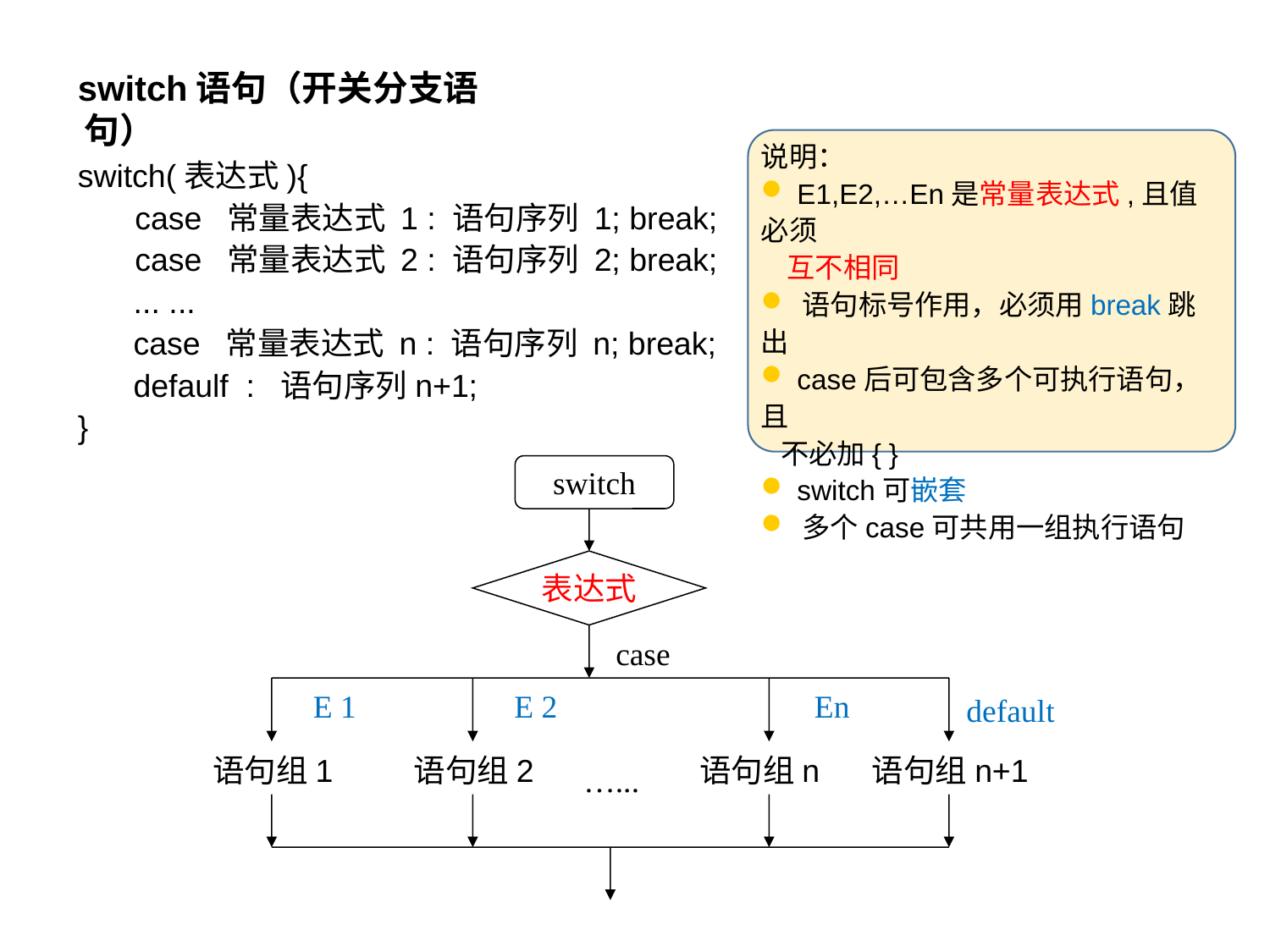

switch语句（开关分支语句）
说明：
 E1,E2,…En是常量表达式,且值必须
   互不相同
 语句标号作用，必须用break跳出
 case后可包含多个可执行语句，且
  不必加{ }
 switch可嵌套
 多个case可共用一组执行语句

switch(表达式){
case  常量表达式 1 : 语句序列 1; break;
case  常量表达式 2 : 语句序列 2; break;
... ...
case  常量表达式 n : 语句序列 n; break;
defaulf  :  语句序列n+1;
}
switch

表达式

case

E 1

E 2

En

default
语句组1
语句组2
语句组n
语句组n+1
…...